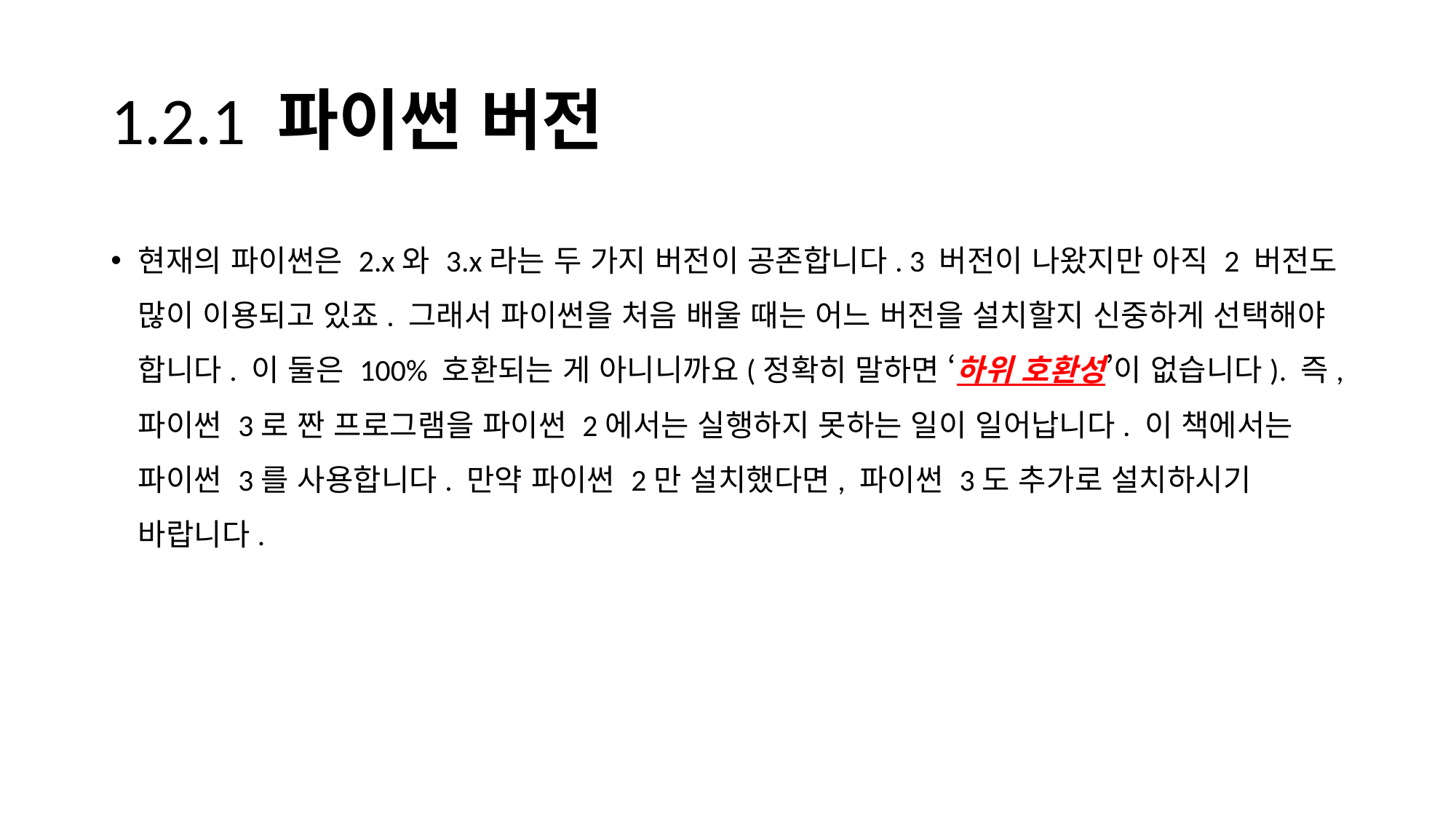

# 1.2.1 파이썬 버전
현재의 파이썬은 2.x와 3.x라는 두 가지 버전이 공존합니다. 3 버전이 나왔지만 아직 2 버전도 많이 이용되고 있죠. 그래서 파이썬을 처음 배울 때는 어느 버전을 설치할지 신중하게 선택해야 합니다. 이 둘은 100% 호환되는 게 아니니까요(정확히 말하면 ‘하위 호환성’이 없습니다). 즉, 파이썬 3로 짠 프로그램을 파이썬 2에서는 실행하지 못하는 일이 일어납니다. 이 책에서는 파이썬 3를 사용합니다. 만약 파이썬 2만 설치했다면, 파이썬 3도 추가로 설치하시기 바랍니다.